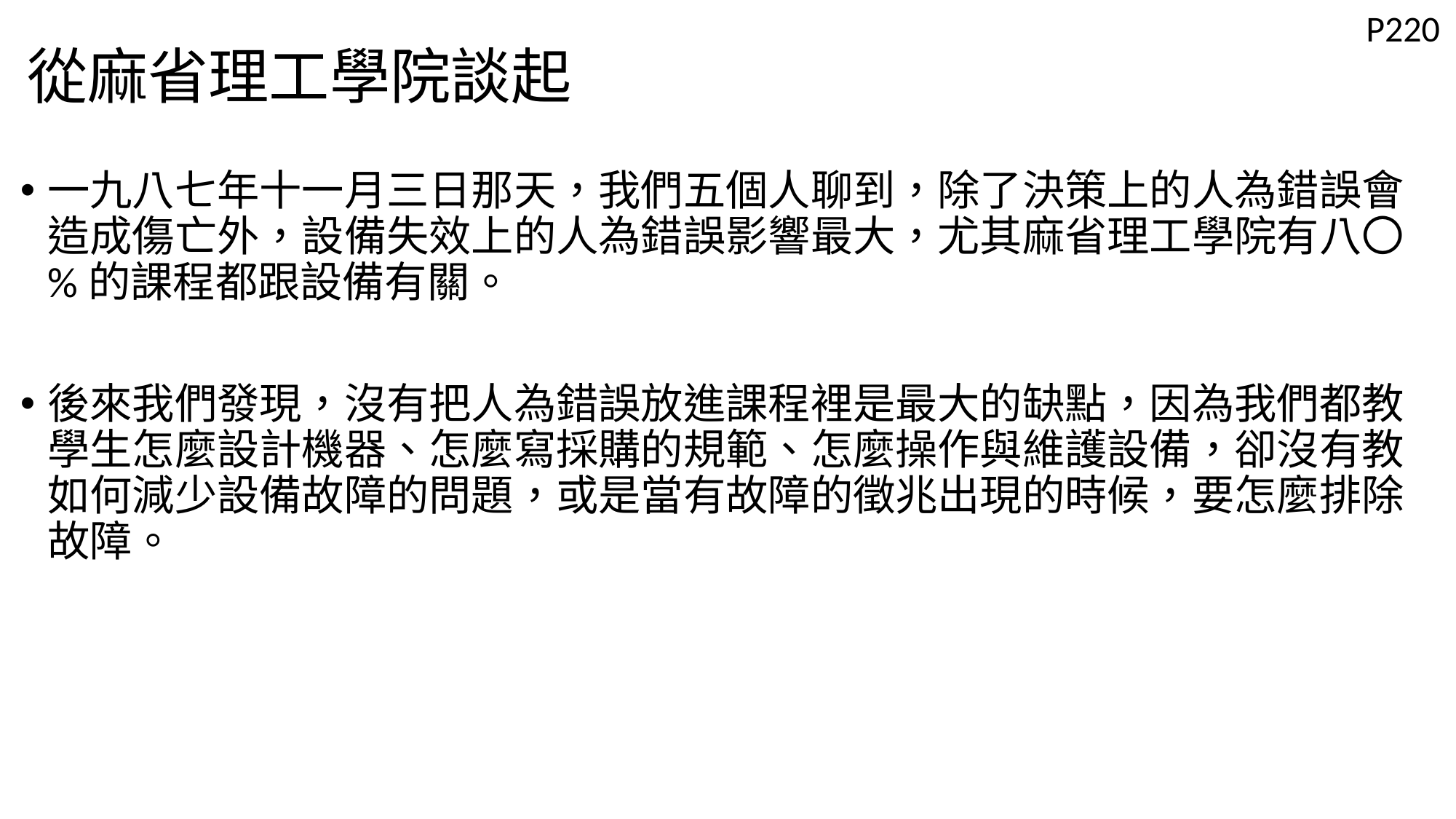

# 從麻省理工學院談起
P220
一九八七年十一月三日那天，我們五個人聊到，除了決策上的人為錯誤會造成傷亡外，設備失效上的人為錯誤影響最大，尤其麻省理工學院有八〇%的課程都跟設備有關。

後來我們發現，沒有把人為錯誤放進課程裡是最大的缺點，因為我們都教學生怎麼設計機器、怎麼寫採購的規範、怎麼操作與維護設備，卻沒有教如何減少設備故障的問題，或是當有故障的徵兆出現的時候，要怎麼排除故障。